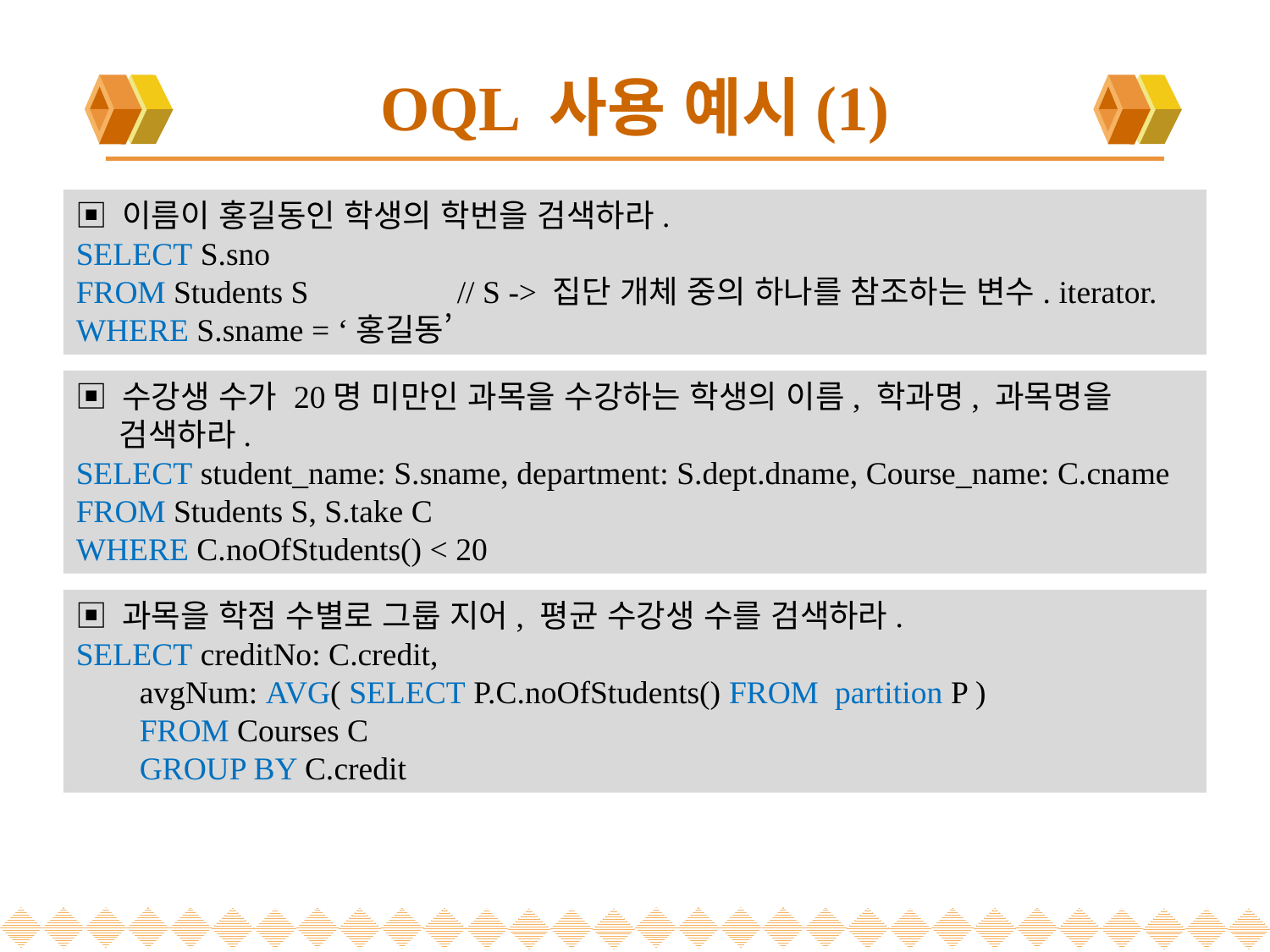

# OQL 사용 예시(1)
▣ 이름이 홍길동인 학생의 학번을 검색하라.
SELECT S.sno
FROM Students S		// S -> 집단 개체 중의 하나를 참조하는 변수. iterator.
WHERE S.sname = ‘홍길동’
▣ 수강생 수가 20명 미만인 과목을 수강하는 학생의 이름, 학과명, 과목명을
    검색하라.
SELECT student_name: S.sname, department: S.dept.dname, Course_name: C.cname
FROM Students S, S.take C
WHERE C.noOfStudents() < 20
▣ 과목을 학점 수별로 그룹 지어, 평균 수강생 수를 검색하라.
SELECT creditNo: C.credit,
avgNum: AVG( SELECT P.C.noOfStudents() FROM  partition P )
FROM Courses C
GROUP BY C.credit